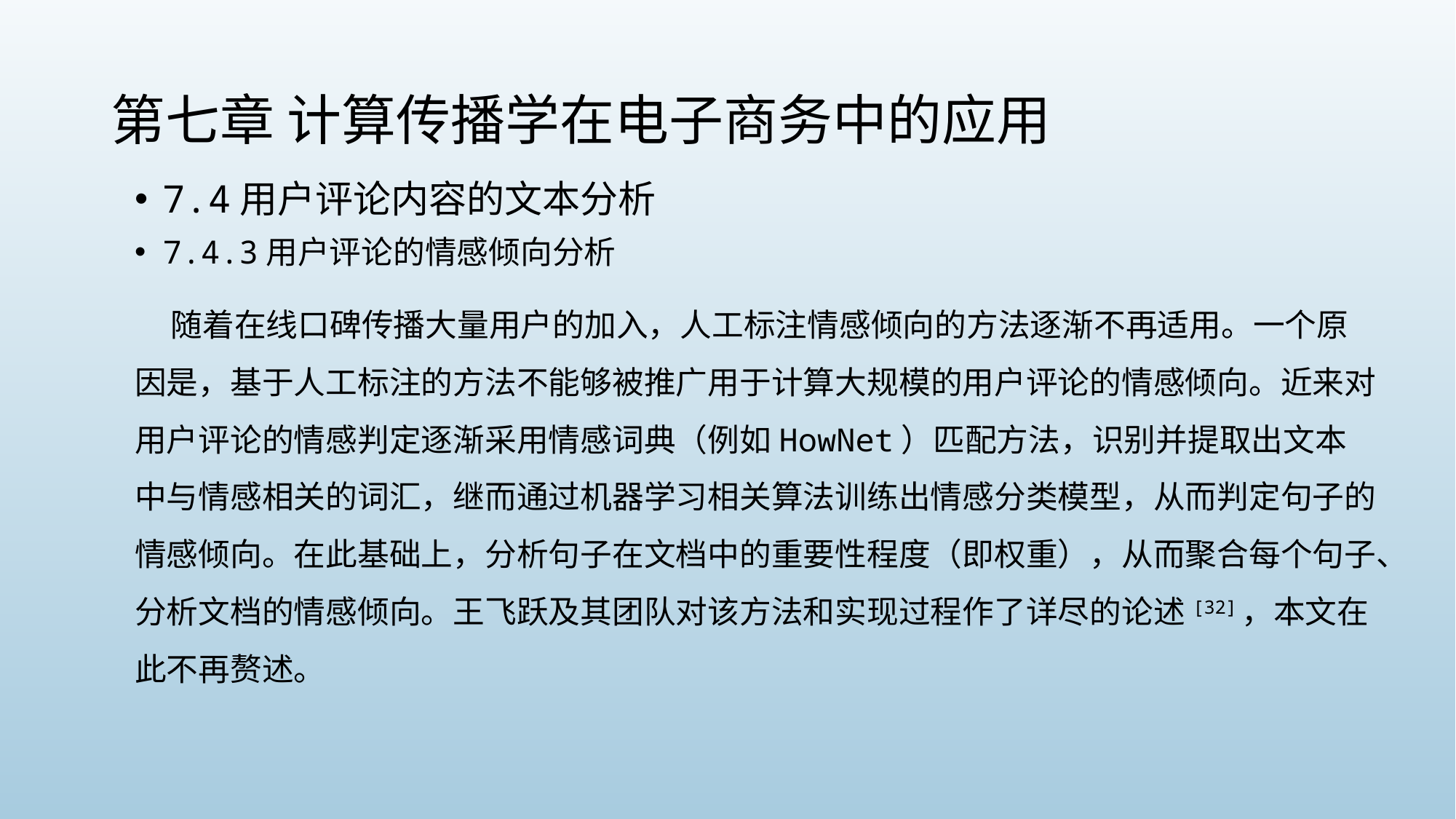

# 第七章 计算传播学在电子商务中的应用
7.4用户评论内容的文本分析
7.4.3用户评论的情感倾向分析
    随着在线口碑传播大量用户的加入，人工标注情感倾向的方法逐渐不再适用。一个原因是，基于人工标注的方法不能够被推广用于计算大规模的用户评论的情感倾向。近来对用户评论的情感判定逐渐采用情感词典（例如HowNet）匹配方法，识别并提取出文本中与情感相关的词汇，继而通过机器学习相关算法训练出情感分类模型，从而判定句子的情感倾向。在此基础上，分析句子在文档中的重要性程度（即权重），从而聚合每个句子、分析文档的情感倾向。王飞跃及其团队对该方法和实现过程作了详尽的论述[32]，本文在此不再赘述。